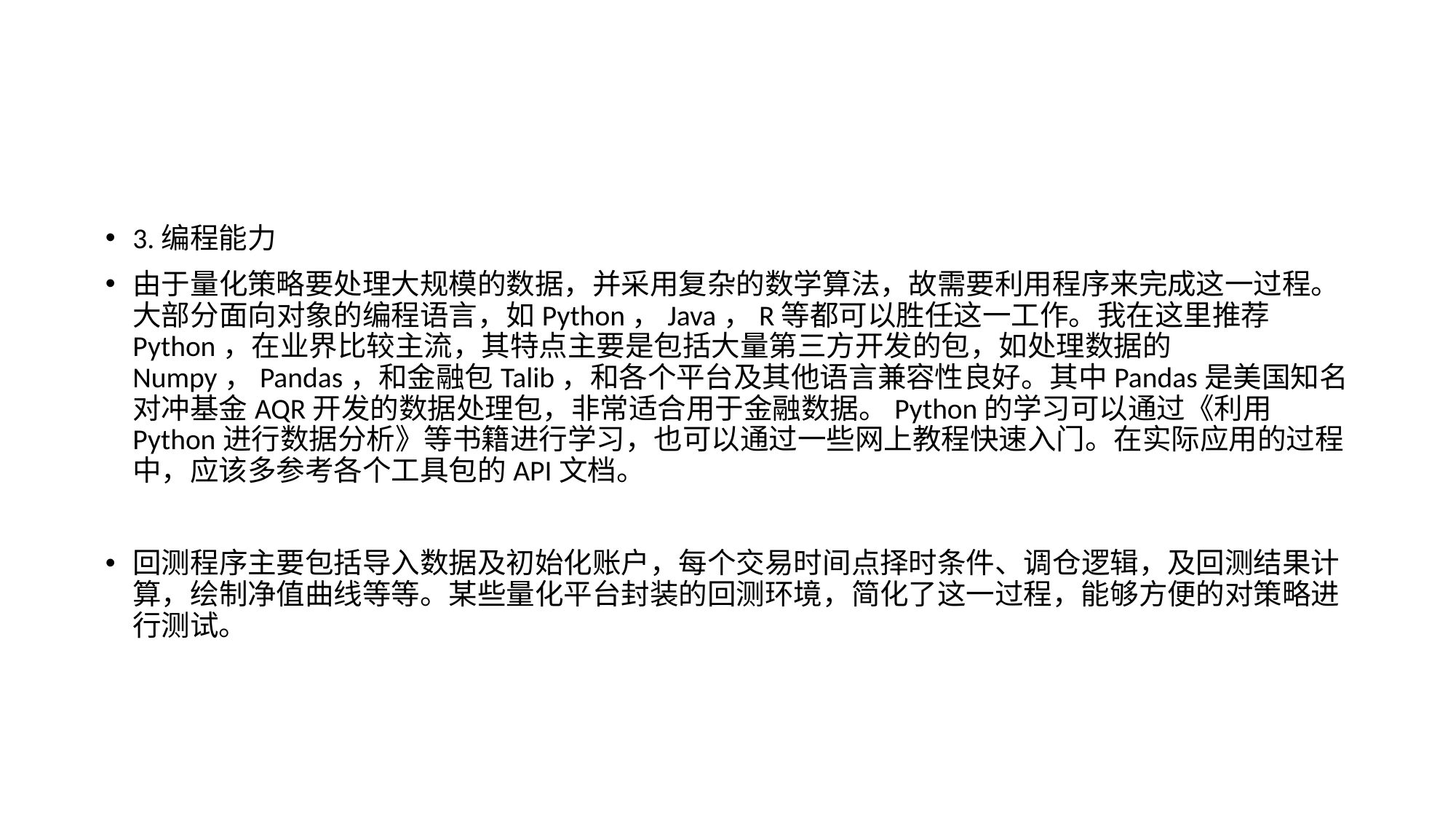

#
3.编程能力
由于量化策略要处理大规模的数据，并采用复杂的数学算法，故需要利用程序来完成这一过程。大部分面向对象的编程语言，如Python，Java，R等都可以胜任这一工作。我在这里推荐Python，在业界比较主流，其特点主要是包括大量第三方开发的包，如处理数据的Numpy，Pandas，和金融包Talib，和各个平台及其他语言兼容性良好。其中Pandas是美国知名对冲基金AQR开发的数据处理包，非常适合用于金融数据。Python的学习可以通过《利用Python进行数据分析》等书籍进行学习，也可以通过一些网上教程快速入门。在实际应用的过程中，应该多参考各个工具包的API文档。

回测程序主要包括导入数据及初始化账户，每个交易时间点择时条件、调仓逻辑，及回测结果计算，绘制净值曲线等等。某些量化平台封装的回测环境，简化了这一过程，能够方便的对策略进行测试。